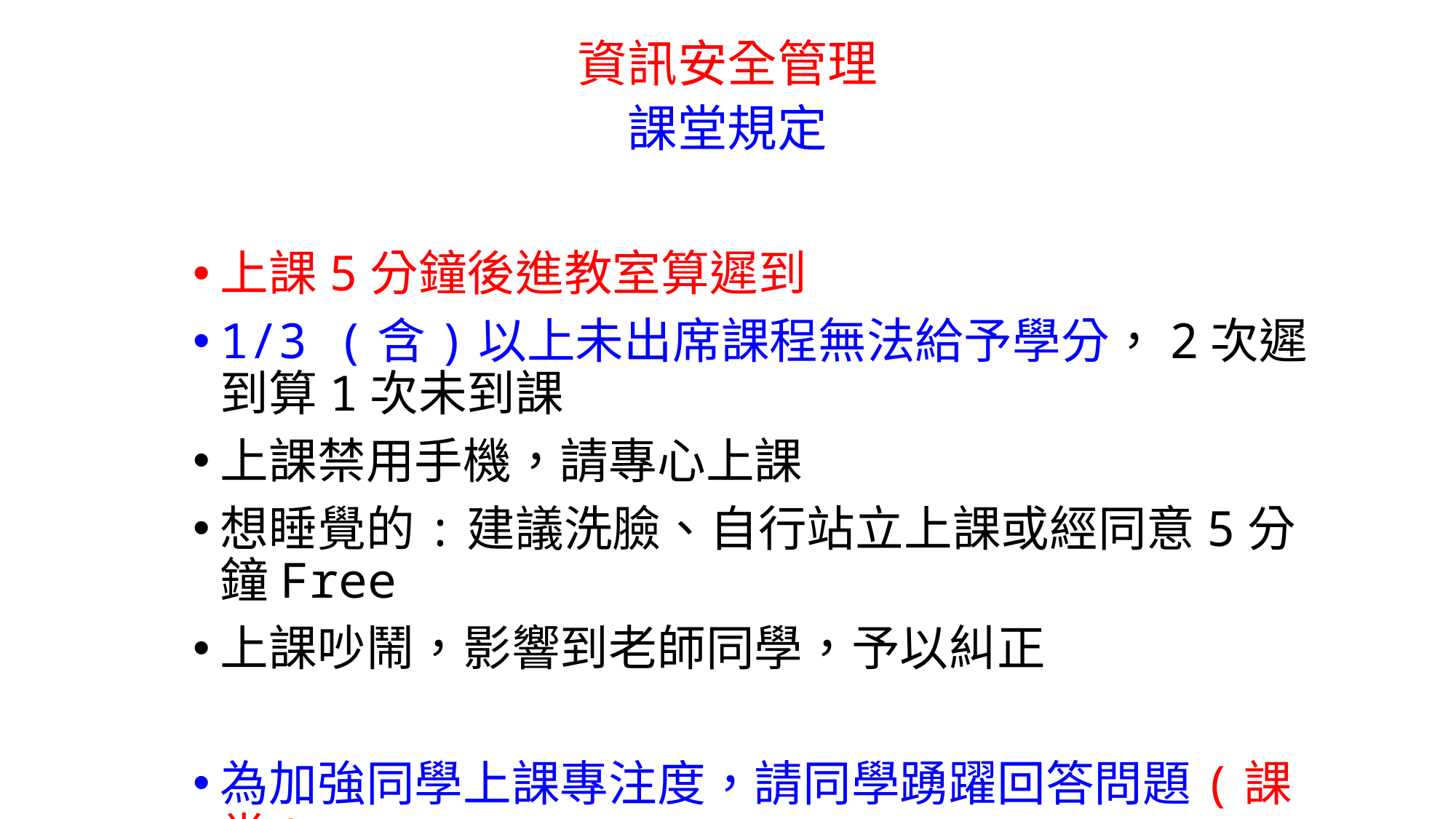

# 資訊安全管理 課堂規定
上課5分鐘後進教室算遲到
1/3 (含)以上未出席課程無法給予學分，2次遲到算1次未到課
上課禁用手機，請專心上課
想睡覺的:建議洗臉、自行站立上課或經同意5分鐘Free
上課吵鬧，影響到老師同學，予以糾正

為加強同學上課專注度，請同學踴躍回答問題(課堂)